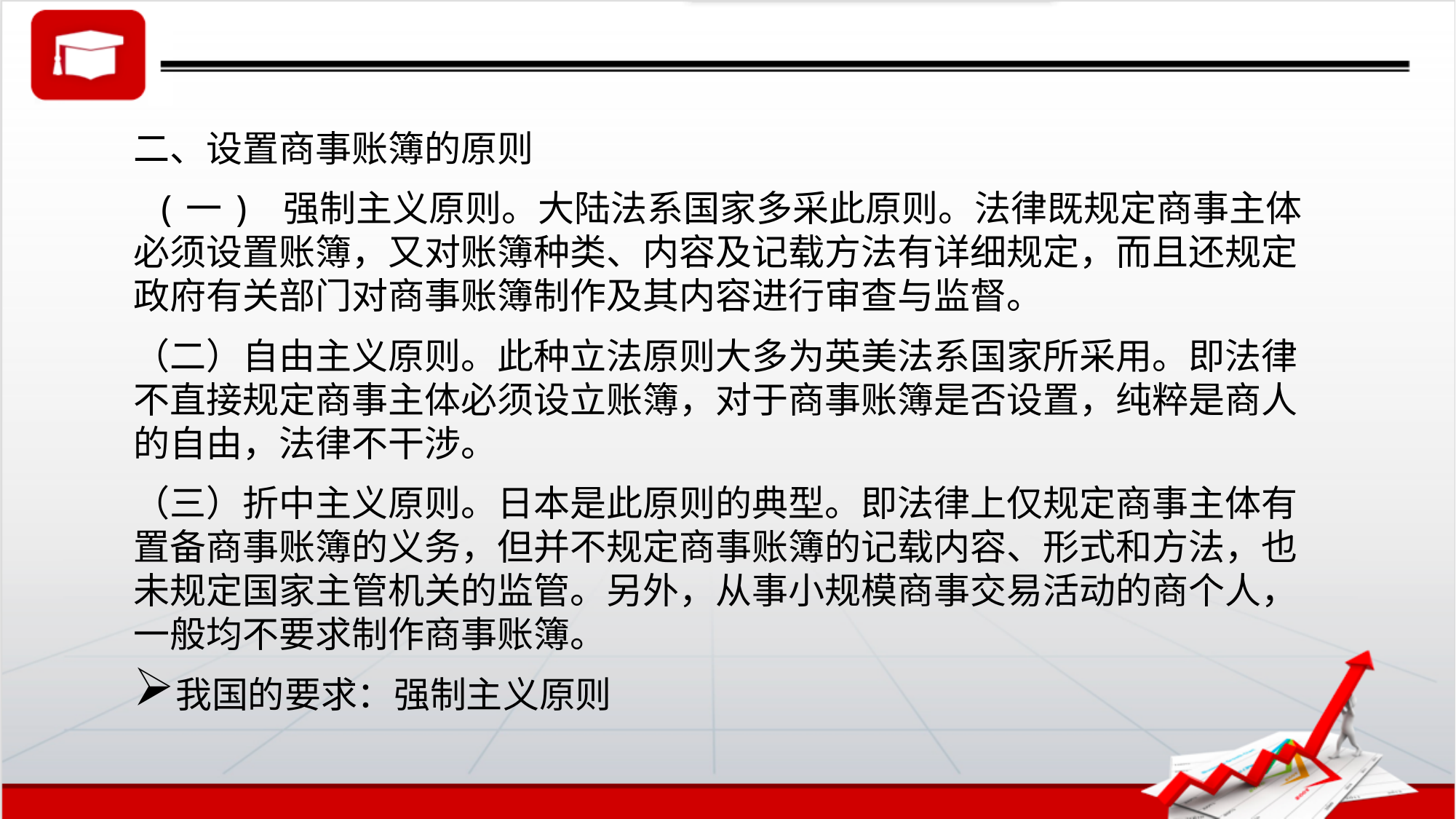

二、设置商事账簿的原则
 (一) 强制主义原则。大陆法系国家多采此原则。法律既规定商事主体必须设置账簿，又对账簿种类、内容及记载方法有详细规定，而且还规定政府有关部门对商事账簿制作及其内容进行审查与监督。
（二）自由主义原则。此种立法原则大多为英美法系国家所采用。即法律不直接规定商事主体必须设立账簿，对于商事账簿是否设置，纯粹是商人的自由，法律不干涉。
（三）折中主义原则。日本是此原则的典型。即法律上仅规定商事主体有置备商事账簿的义务，但并不规定商事账簿的记载内容、形式和方法，也未规定国家主管机关的监管。另外，从事小规模商事交易活动的商个人，一般均不要求制作商事账簿。
我国的要求：强制主义原则